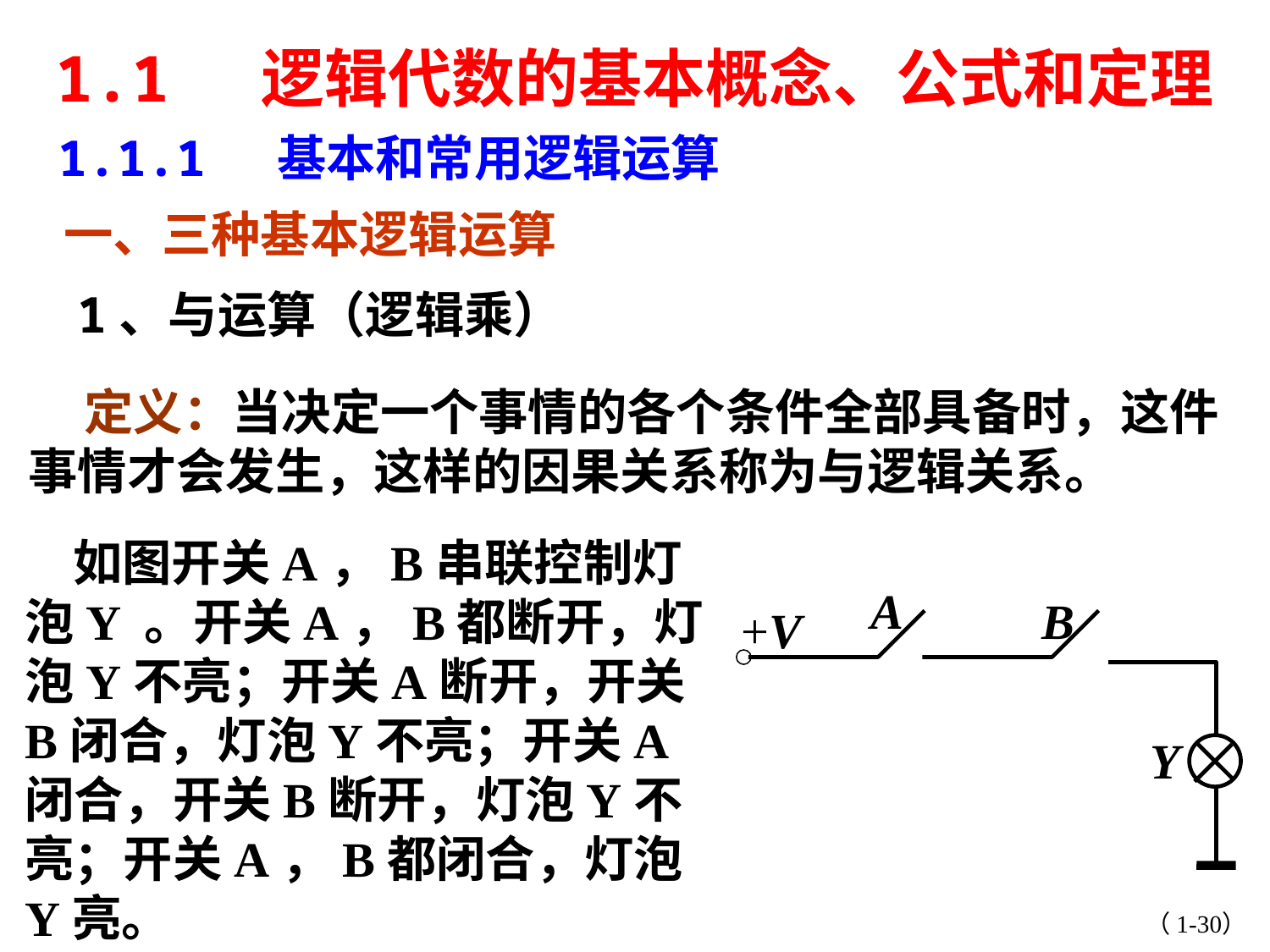

1.1  逻辑代数的基本概念、公式和定理
1.1.1  基本和常用逻辑运算
一、三种基本逻辑运算
1、与运算（逻辑乘）
    定义：当决定一个事情的各个条件全部具备时，这件事情才会发生，这样的因果关系称为与逻辑关系。
    如图开关A，B串联控制灯泡Y 。开关A，B都断开，灯泡Y不亮；开关A断开，开关B闭合，灯泡Y不亮；开关A闭合，开关B断开，灯泡Y不亮；开关A，B都闭合，灯泡Y亮。
A
B
+V

Y

（1-30）